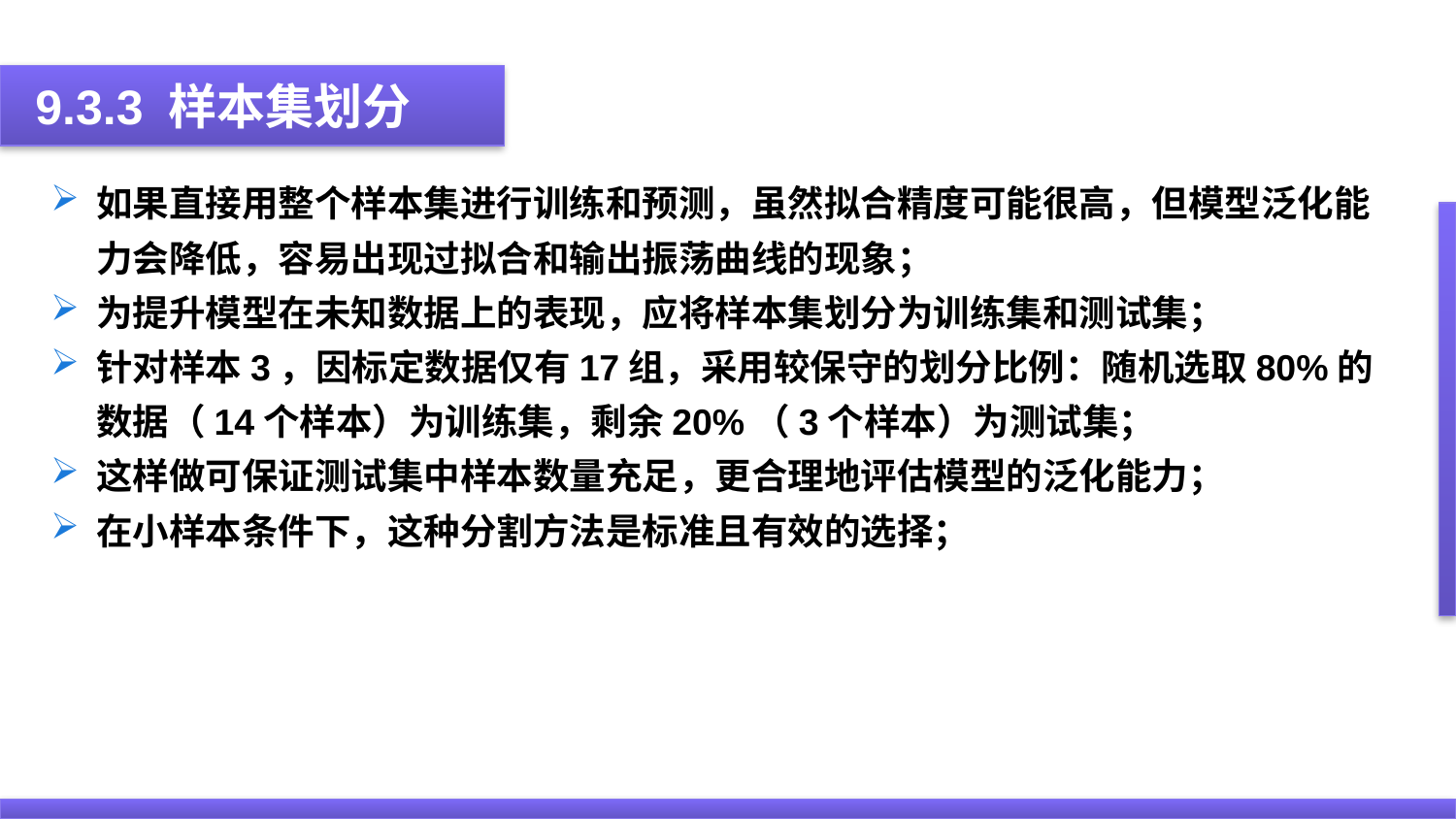

9.3.3 样本集划分
如果直接用整个样本集进行训练和预测，虽然拟合精度可能很高，但模型泛化能力会降低，容易出现过拟合和输出振荡曲线的现象；
为提升模型在未知数据上的表现，应将样本集划分为训练集和测试集；
针对样本3，因标定数据仅有17组，采用较保守的划分比例：随机选取80%的数据（14个样本）为训练集，剩余20%（3个样本）为测试集；
这样做可保证测试集中样本数量充足，更合理地评估模型的泛化能力；
在小样本条件下，这种分割方法是标准且有效的选择；